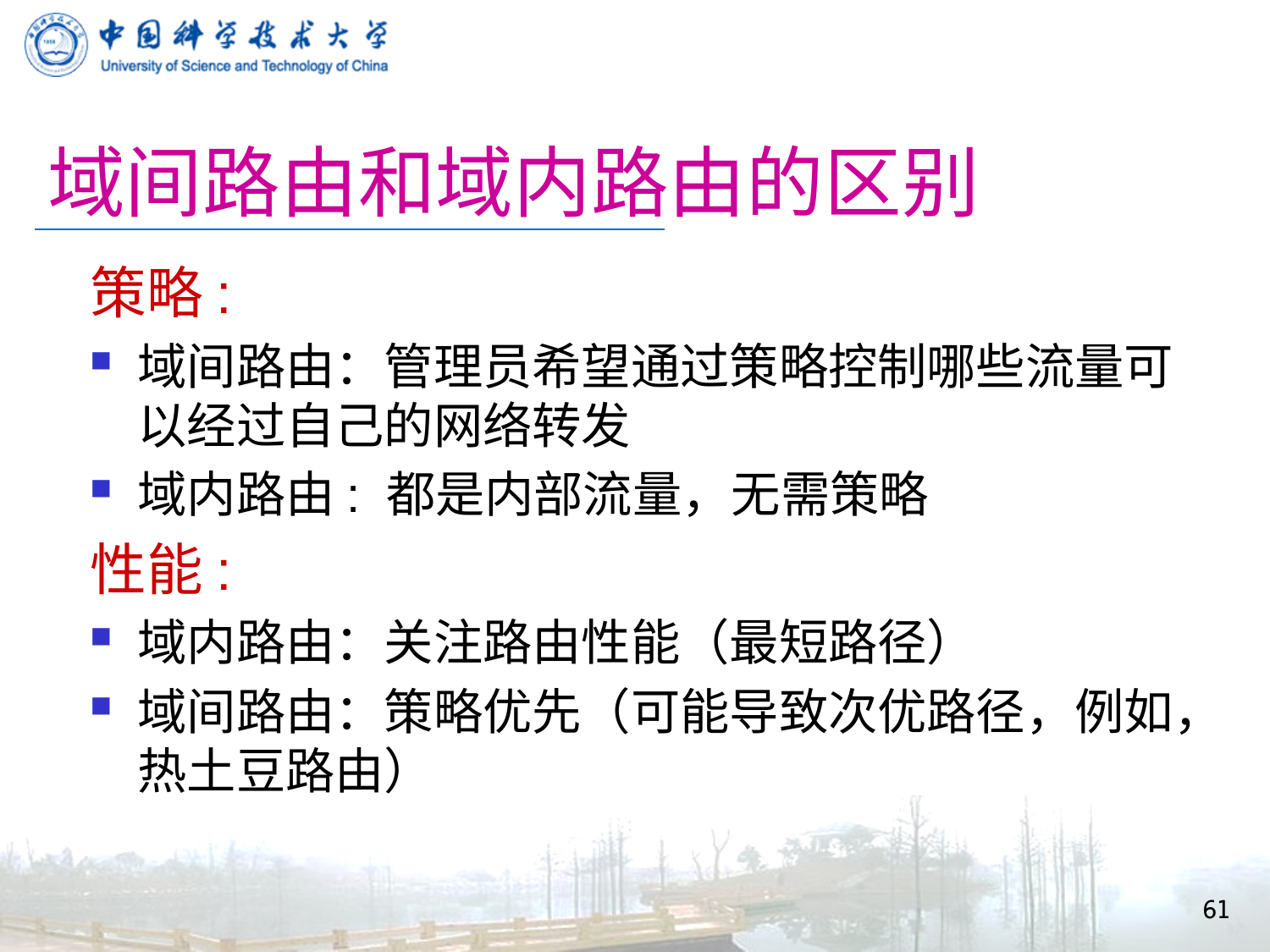

# 域间路由和域内路由的区别
策略:
域间路由：管理员希望通过策略控制哪些流量可以经过自己的网络转发
域内路由: 都是内部流量，无需策略
性能:
域内路由：关注路由性能（最短路径）
域间路由：策略优先（可能导致次优路径，例如，热土豆路由）
61